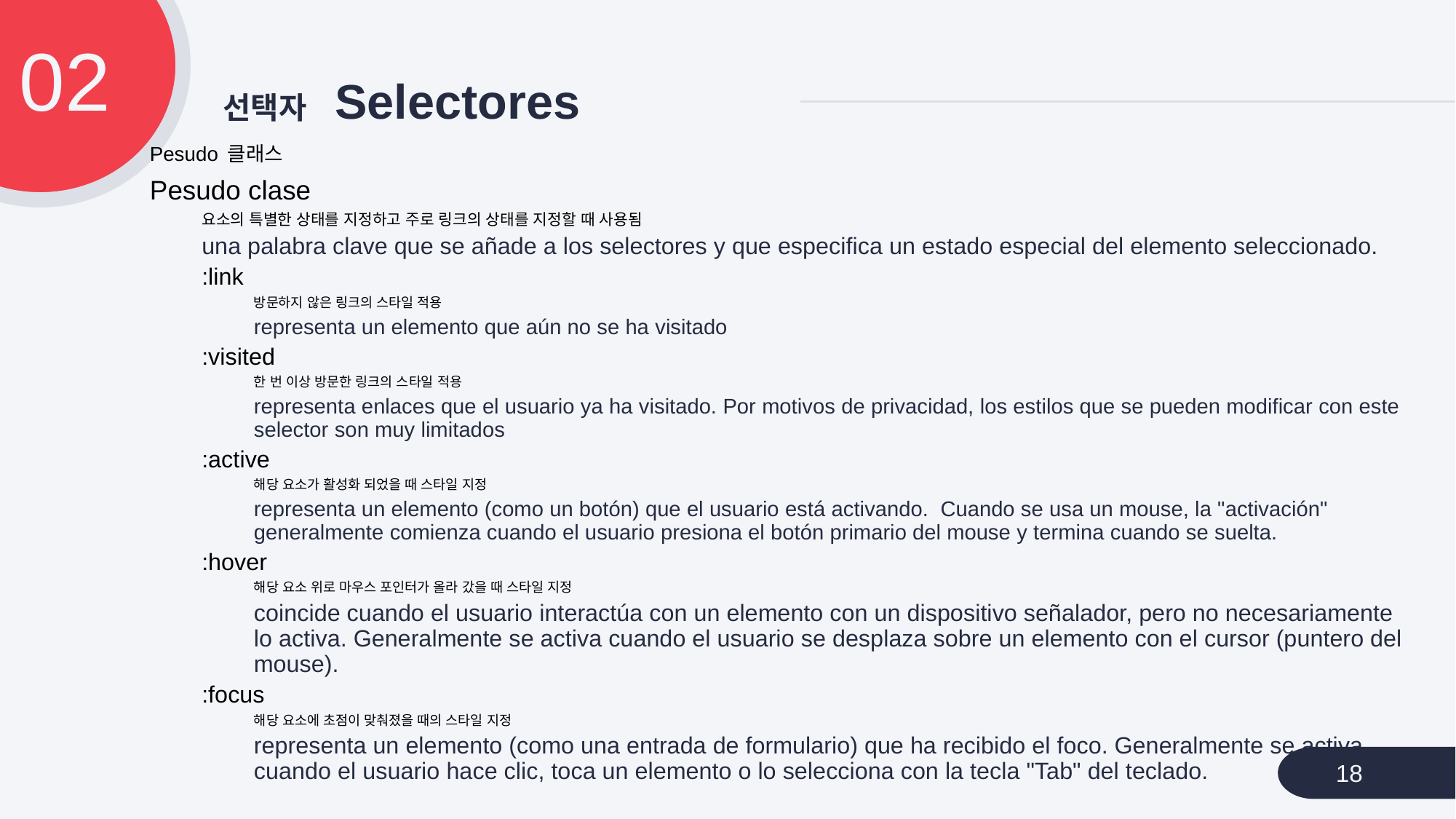

02
# 선택자 Selectores
Pesudo 클래스
Pesudo clase
요소의 특별한 상태를 지정하고 주로 링크의 상태를 지정할 때 사용됨
una palabra clave que se añade a los selectores y que especifica un estado especial del elemento seleccionado.
:link
방문하지 않은 링크의 스타일 적용
representa un elemento que aún no se ha visitado
:visited
한 번 이상 방문한 링크의 스타일 적용
representa enlaces que el usuario ya ha visitado. Por motivos de privacidad, los estilos que se pueden modificar con este selector son muy limitados
:active
해당 요소가 활성화 되었을 때 스타일 지정
representa un elemento (como un botón) que el usuario está activando.  Cuando se usa un mouse, la "activación" generalmente comienza cuando el usuario presiona el botón primario del mouse y termina cuando se suelta.
:hover
해당 요소 위로 마우스 포인터가 올라 갔을 때 스타일 지정
coincide cuando el usuario interactúa con un elemento con un dispositivo señalador, pero no necesariamente lo activa. Generalmente se activa cuando el usuario se desplaza sobre un elemento con el cursor (puntero del mouse).
:focus
해당 요소에 초점이 맞춰졌을 때의 스타일 지정
representa un elemento (como una entrada de formulario) que ha recibido el foco. Generalmente se activa cuando el usuario hace clic, toca un elemento o lo selecciona con la tecla "Tab" del teclado.

18